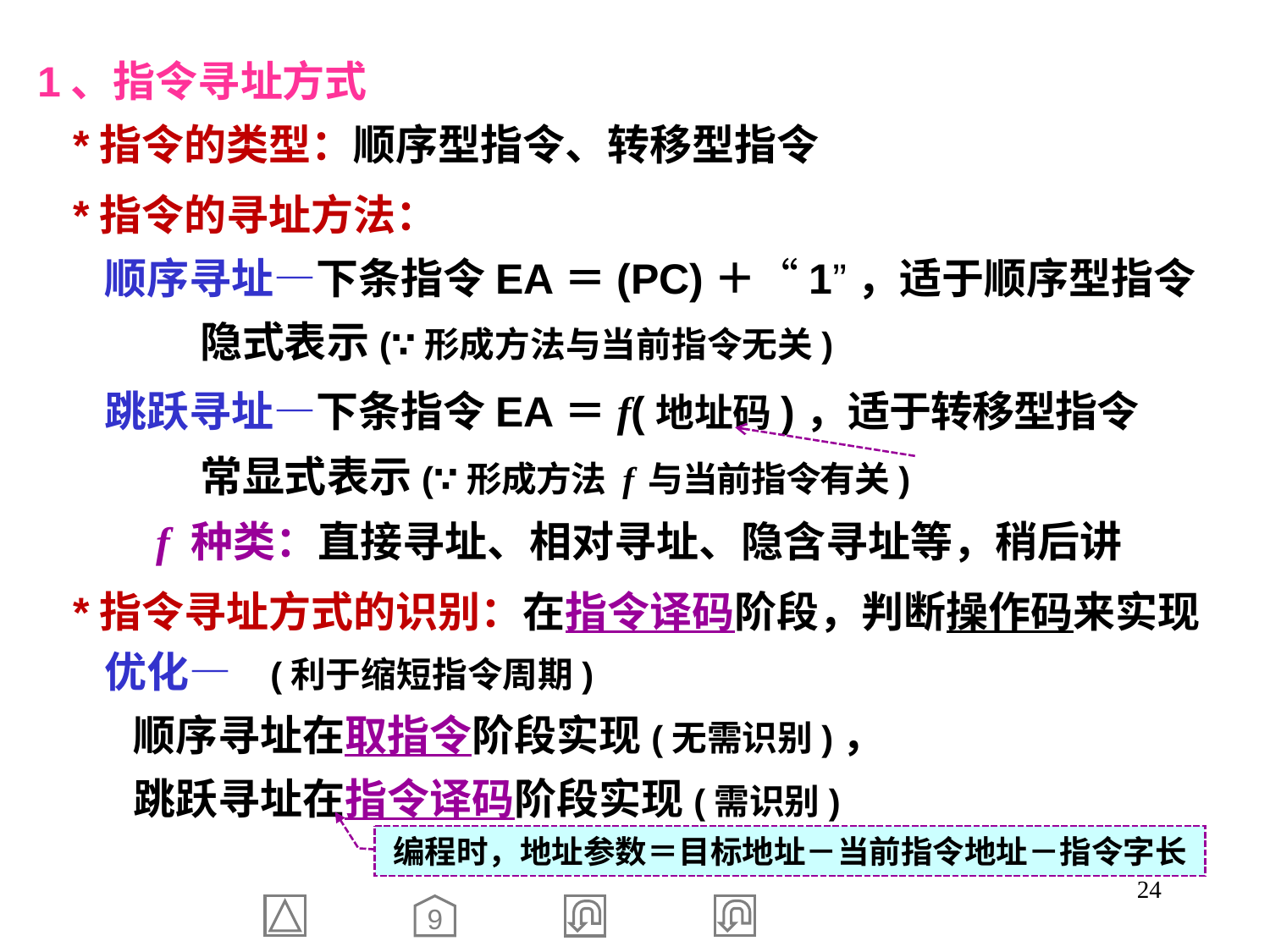

1、指令寻址方式
   *指令的类型：顺序型指令、转移型指令
   *指令的寻址方法：
      顺序寻址—下条指令EA＝(PC)＋“1”，适于顺序型指令
                隐式表示(∵形成方法与当前指令无关)
      跳跃寻址—下条指令EA＝f(地址码)，适于转移型指令
                常显式表示(∵形成方法 f 与当前指令有关)
          f 种类：直接寻址、相对寻址、隐含寻址等，稍后讲
   *指令寻址方式的识别：在指令译码阶段，判断操作码来实现
      优化—   (利于缩短指令周期)
         顺序寻址在取指令阶段实现(无需识别)，
         跳跃寻址在指令译码阶段实现(需识别)
编程时，地址参数＝目标地址－当前指令地址－指令字长
24

9